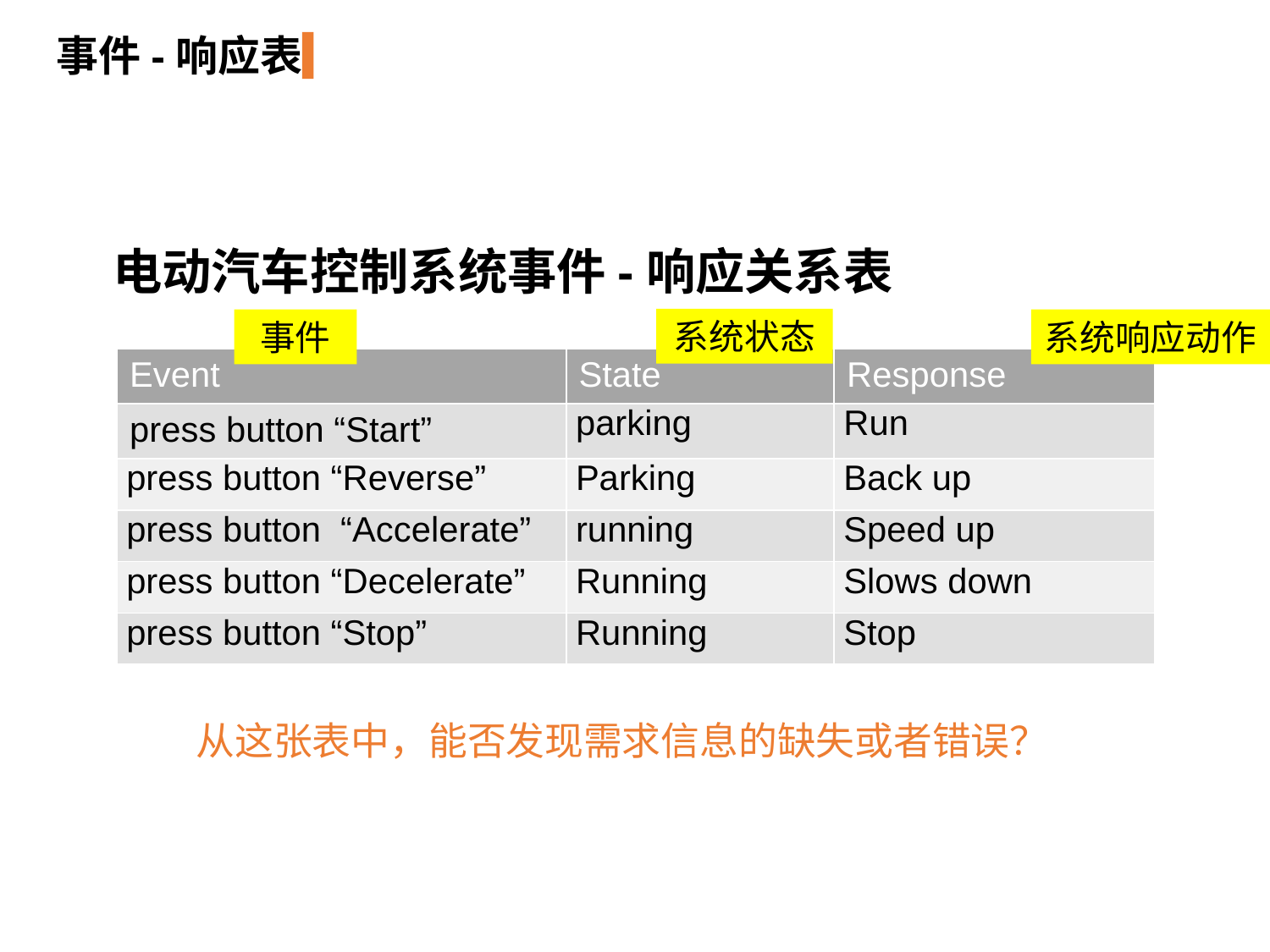

事件-响应表

电动汽车控制系统事件-响应关系表
系统状态
事件
系统响应动作
| Event | State | Response |
| --- | --- | --- |
| press button “Start” | parking | Run |
| press button “Reverse” | Parking | Back up |
| press button “Accelerate” | running | Speed up |
| press button “Decelerate” | Running | Slows down |
| press button “Stop” | Running | Stop |
从这张表中，能否发现需求信息的缺失或者错误？